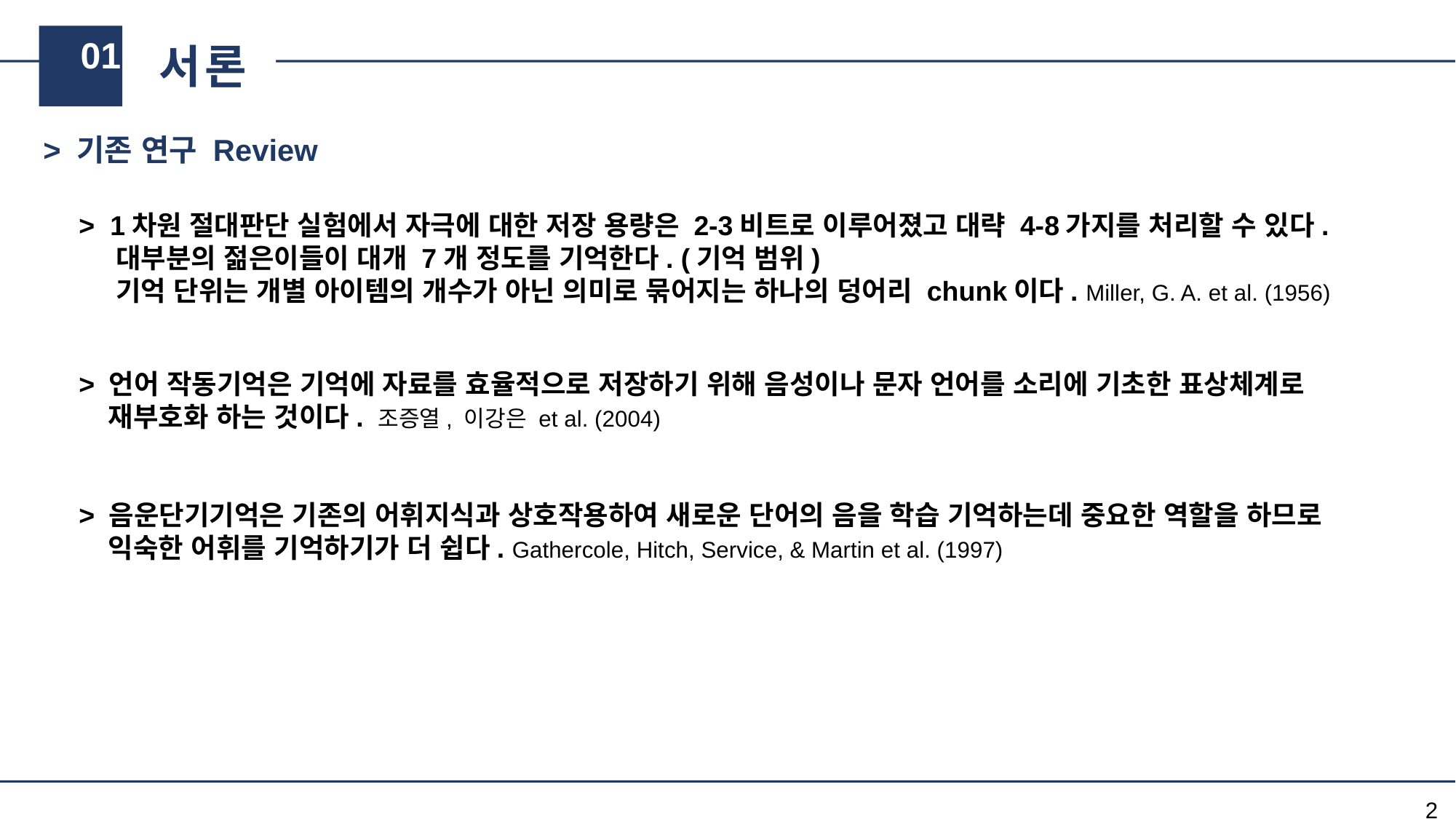

01
 서론

> 기존 연구 Review
>  1차원 절대판단 실험에서 자극에 대한 저장 용량은 2-3비트로 이루어졌고 대략 4-8가지를 처리할 수 있다.
    대부분의 젊은이들이 대개 7개 정도를 기억한다. (기억 범위)
    기억 단위는 개별 아이템의 개수가 아닌 의미로 묶어지는 하나의 덩어리 chunk이다. Miller, G. A. et al. (1956)

> 언어 작동기억은 기억에 자료를 효율적으로 저장하기 위해 음성이나 문자 언어를 소리에 기초한 표상체계로
   재부호화 하는 것이다. 조증열, 이강은 et al. (2004)

> 음운단기기억은 기존의 어휘지식과 상호작용하여 새로운 단어의 음을 학습 기억하는데 중요한 역할을 하므로
   익숙한 어휘를 기억하기가 더 쉽다. Gathercole, Hitch, Service, & Martin et al. (1997)

2